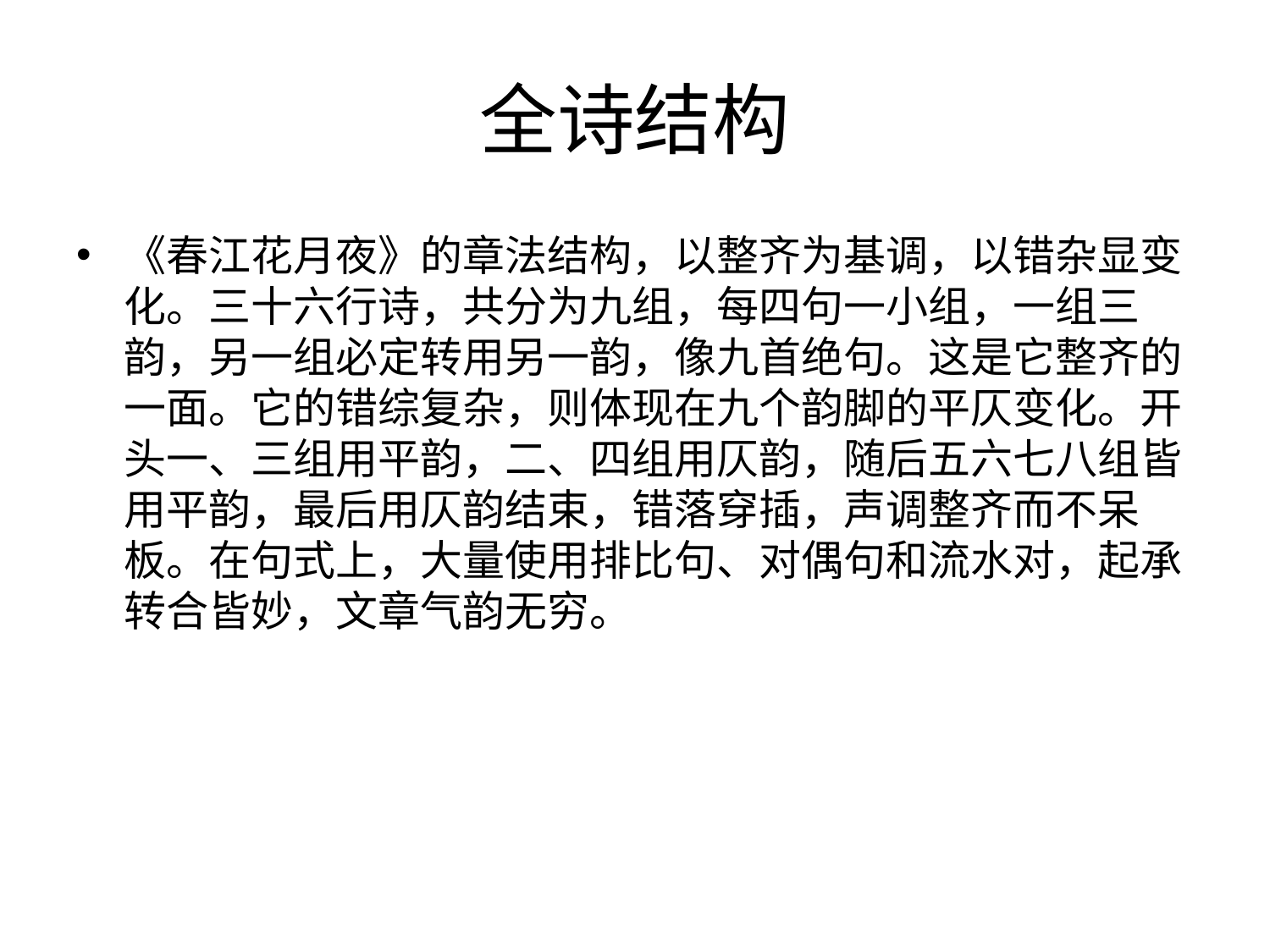

# 全诗结构
《春江花月夜》的章法结构，以整齐为基调，以错杂显变化。三十六行诗，共分为九组，每四句一小组，一组三韵，另一组必定转用另一韵，像九首绝句。这是它整齐的一面。它的错综复杂，则体现在九个韵脚的平仄变化。开头一、三组用平韵，二、四组用仄韵，随后五六七八组皆用平韵，最后用仄韵结束，错落穿插，声调整齐而不呆板。在句式上，大量使用排比句、对偶句和流水对，起承转合皆妙，文章气韵无穷。